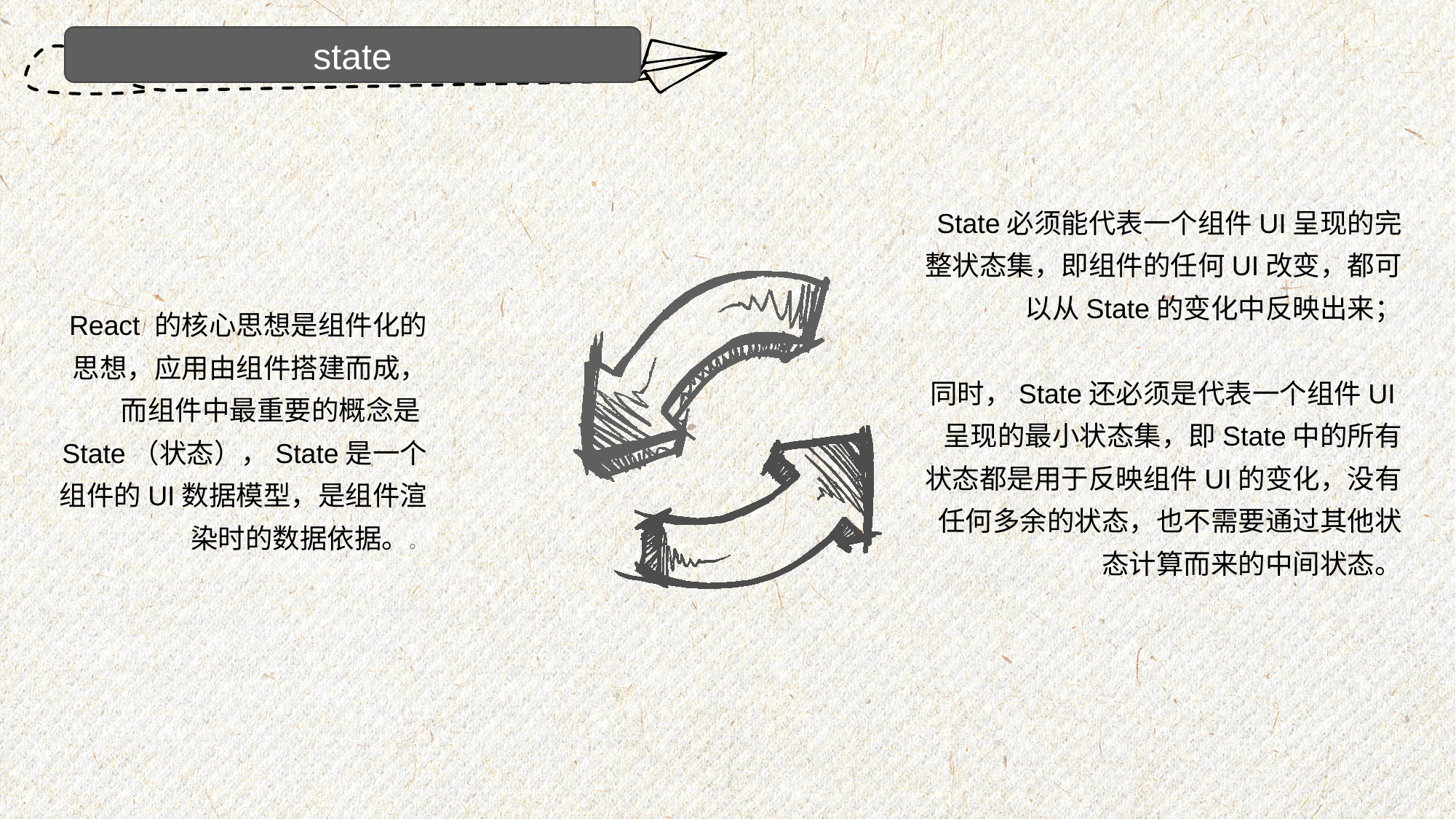

state
State必须能代表一个组件UI呈现的完整状态集，即组件的任何UI改变，都可以从State的变化中反映出来；

同时，State还必须是代表一个组件UI呈现的最小状态集，即State中的所有状态都是用于反映组件UI的变化，没有任何多余的状态，也不需要通过其他状态计算而来的中间状态。

React 的核心思想是组件化的思想，应用由组件搭建而成，而组件中最重要的概念是State（状态），State是一个组件的UI数据模型，是组件渲染时的数据依据。。